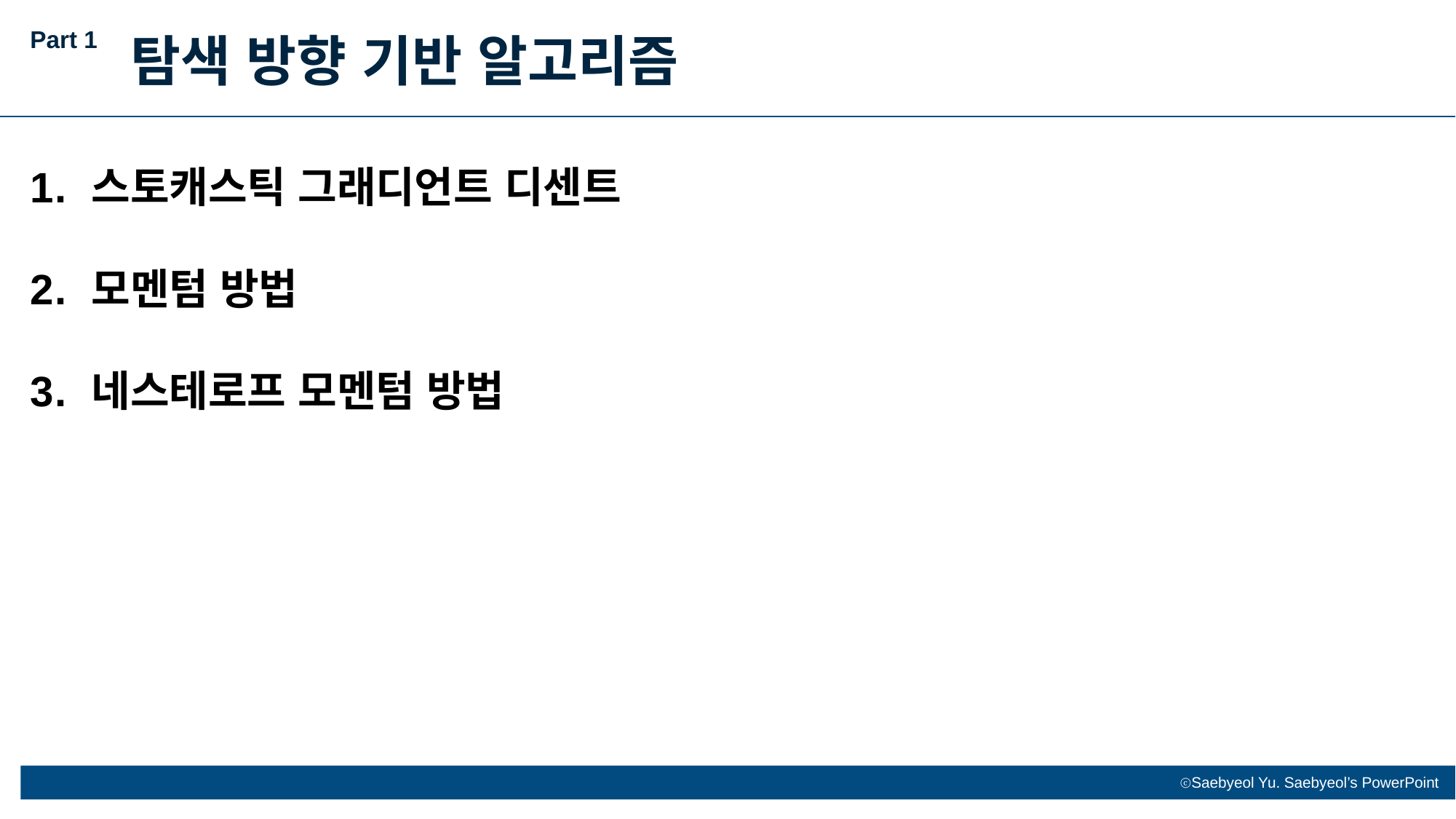

Part 1
탐색 방향 기반 알고리즘
스토캐스틱 그래디언트 디센트

모멘텀 방법

네스테로프 모멘텀 방법